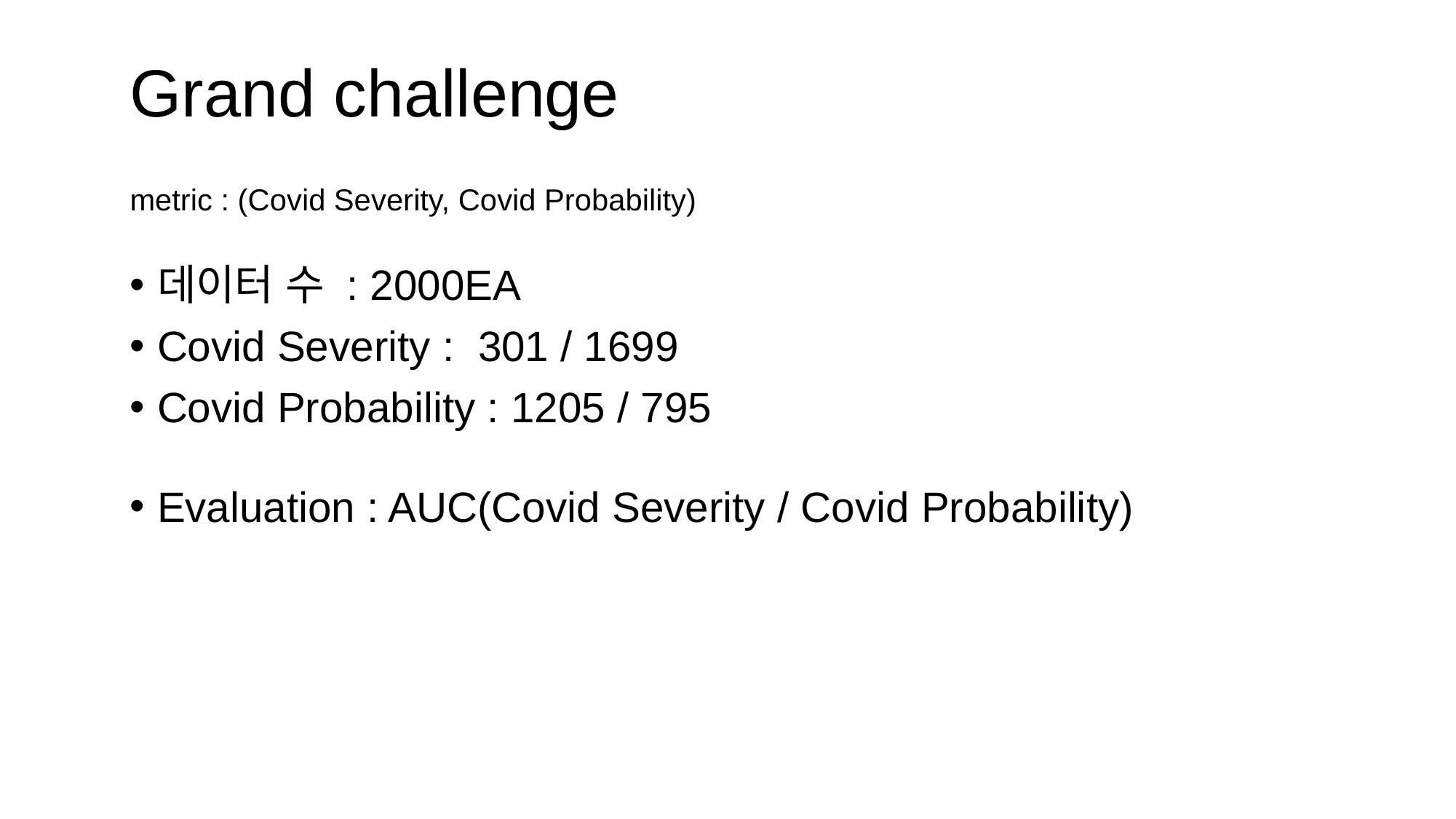

# Grand challenge
metric : (Covid Severity, Covid Probability)
데이터 수 : 2000EA
Covid Severity :  301 / 1699
Covid Probability : 1205 / 795
Evaluation : AUC(Covid Severity / Covid Probability)